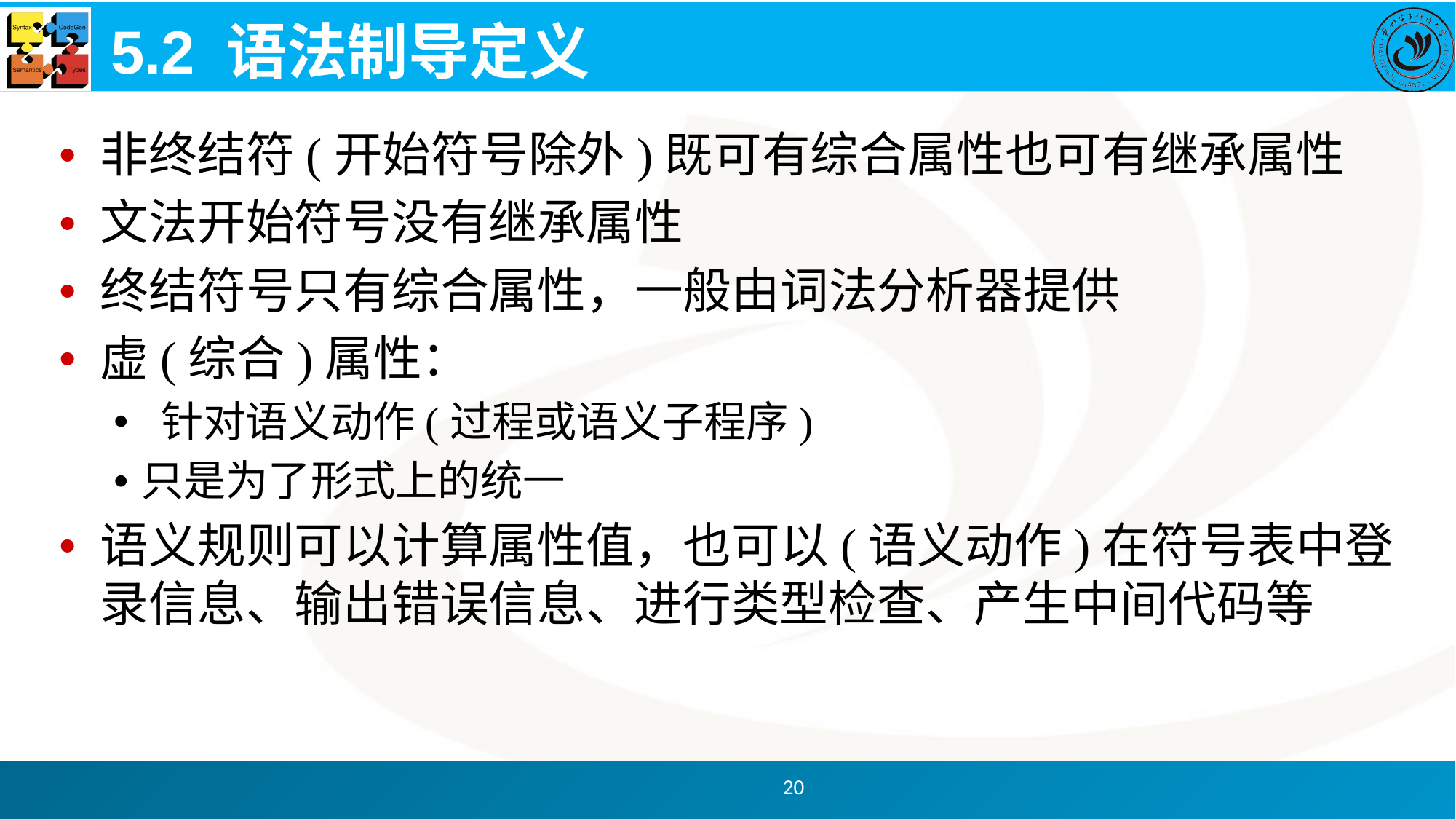

# 5.2 语法制导定义
非终结符(开始符号除外)既可有综合属性也可有继承属性
文法开始符号没有继承属性
终结符号只有综合属性，一般由词法分析器提供
虚(综合)属性：
 针对语义动作(过程或语义子程序)
只是为了形式上的统一
语义规则可以计算属性值，也可以(语义动作)在符号表中登录信息、输出错误信息、进行类型检查、产生中间代码等

20